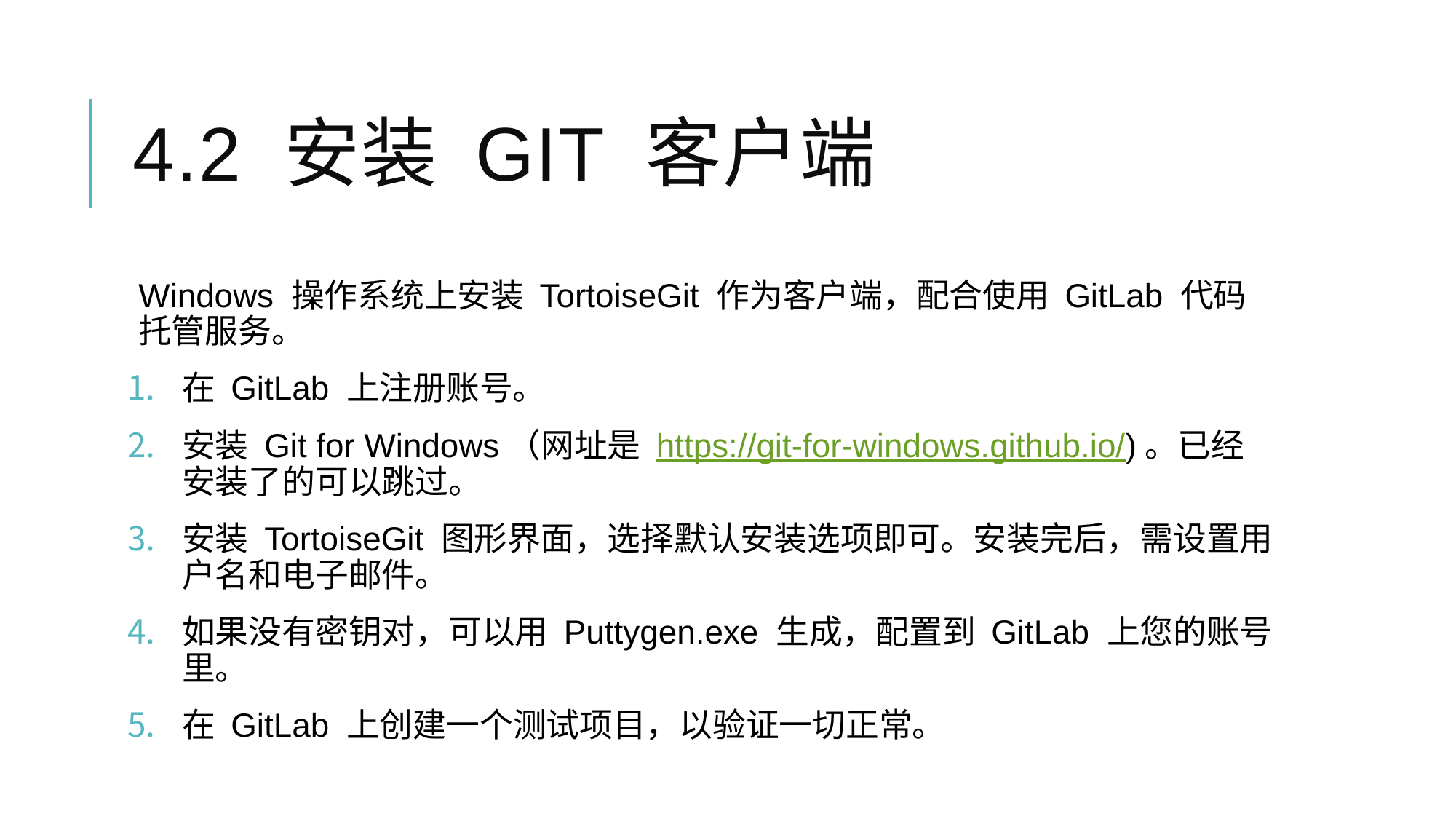

# 4.2 安装 Git 客户端
Windows 操作系统上安装 TortoiseGit 作为客户端，配合使用 GitLab 代码托管服务。
在 GitLab 上注册账号。
安装 Git for Windows（网址是 https://git-for-windows.github.io/)。已经安装了的可以跳过。
安装 TortoiseGit 图形界面，选择默认安装选项即可。安装完后，需设置用户名和电子邮件。
如果没有密钥对，可以用 Puttygen.exe 生成，配置到 GitLab 上您的账号里。
在 GitLab 上创建一个测试项目，以验证一切正常。